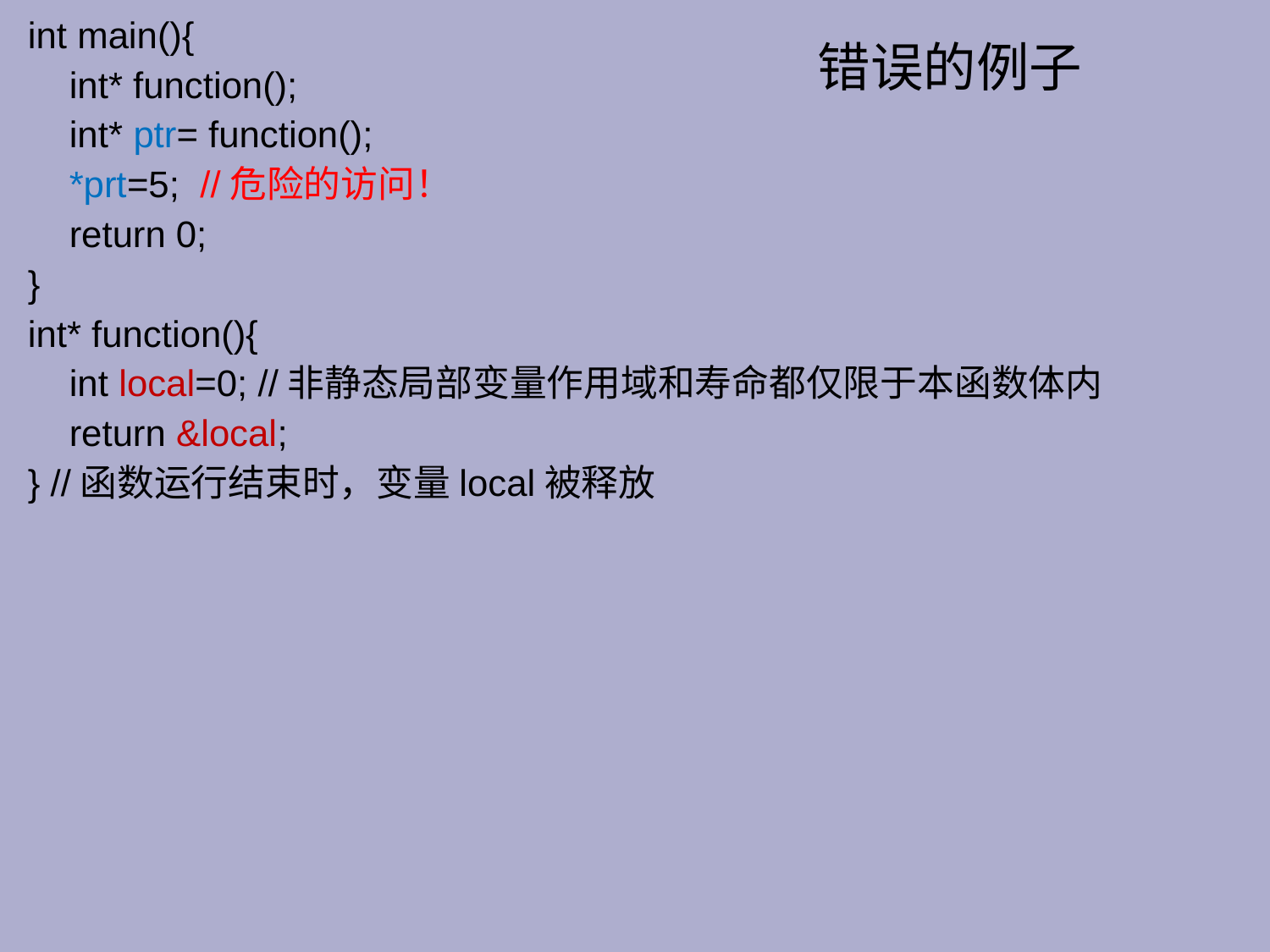

int main(){
    int* function();
    int* ptr= function();
    *prt=5;  //危险的访问！
    return 0;
}
int* function(){
    int local=0; //非静态局部变量作用域和寿命都仅限于本函数体内
    return &local;
} //函数运行结束时，变量local被释放

# 错误的例子